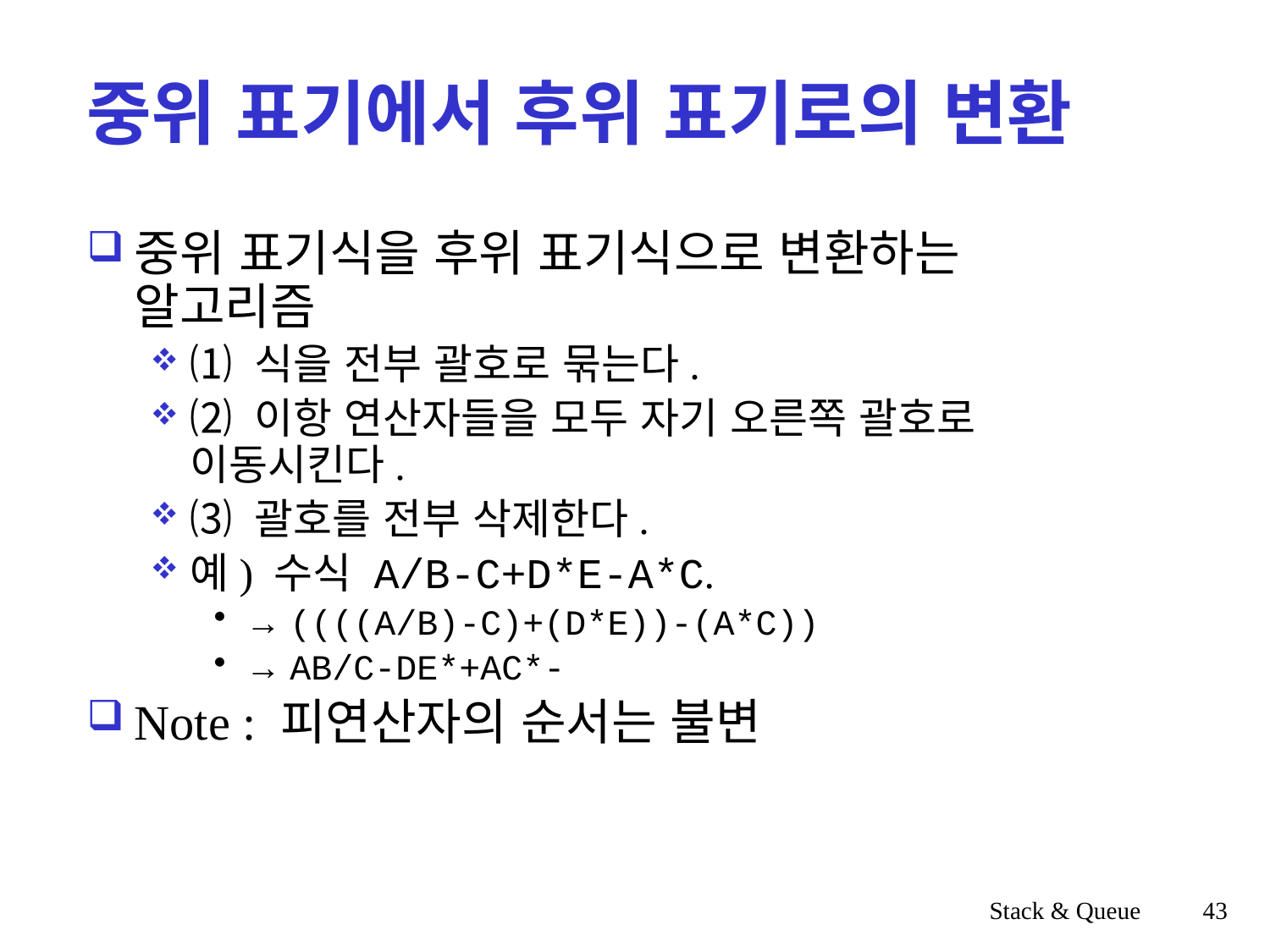

# 중위 표기에서 후위 표기로의 변환
중위 표기식을 후위 표기식으로 변환하는 알고리즘
⑴ 식을 전부 괄호로 묶는다.
⑵ 이항 연산자들을 모두 자기 오른쪽 괄호로 이동시킨다.
⑶ 괄호를 전부 삭제한다.
예) 수식 A/B-C+D*E-A*C.
→ ((((A/B)-C)+(D*E))-(A*C))
→ AB/C-DE*+AC*-
Note : 피연산자의 순서는 불변
Stack & Queue
43